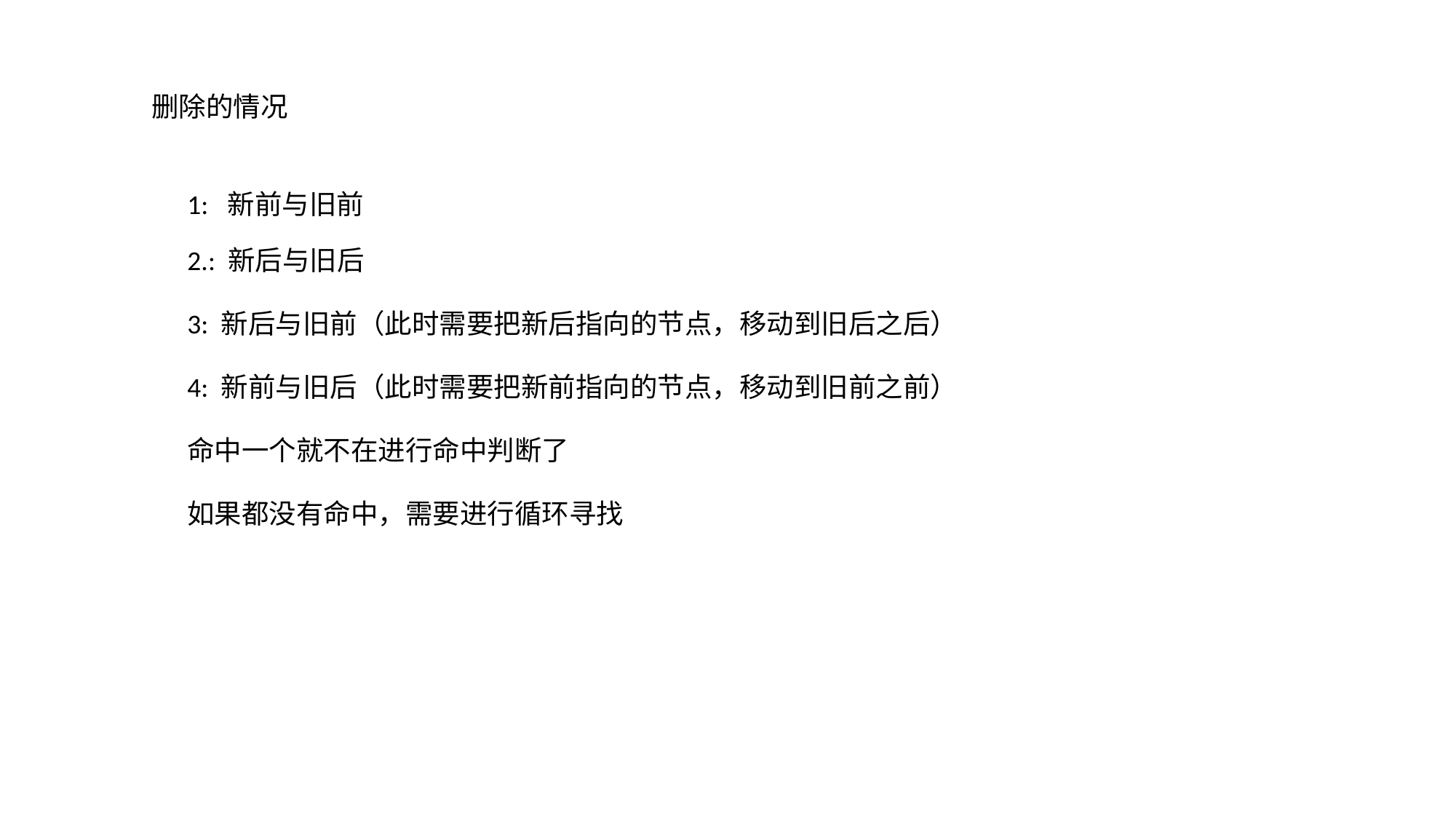

删除的情况
1:  新前与旧前
2.: 新后与旧后
3: 新后与旧前（此时需要把新后指向的节点，移动到旧后之后）
4: 新前与旧后（此时需要把新前指向的节点，移动到旧前之前）
命中一个就不在进行命中判断了
如果都没有命中，需要进行循环寻找